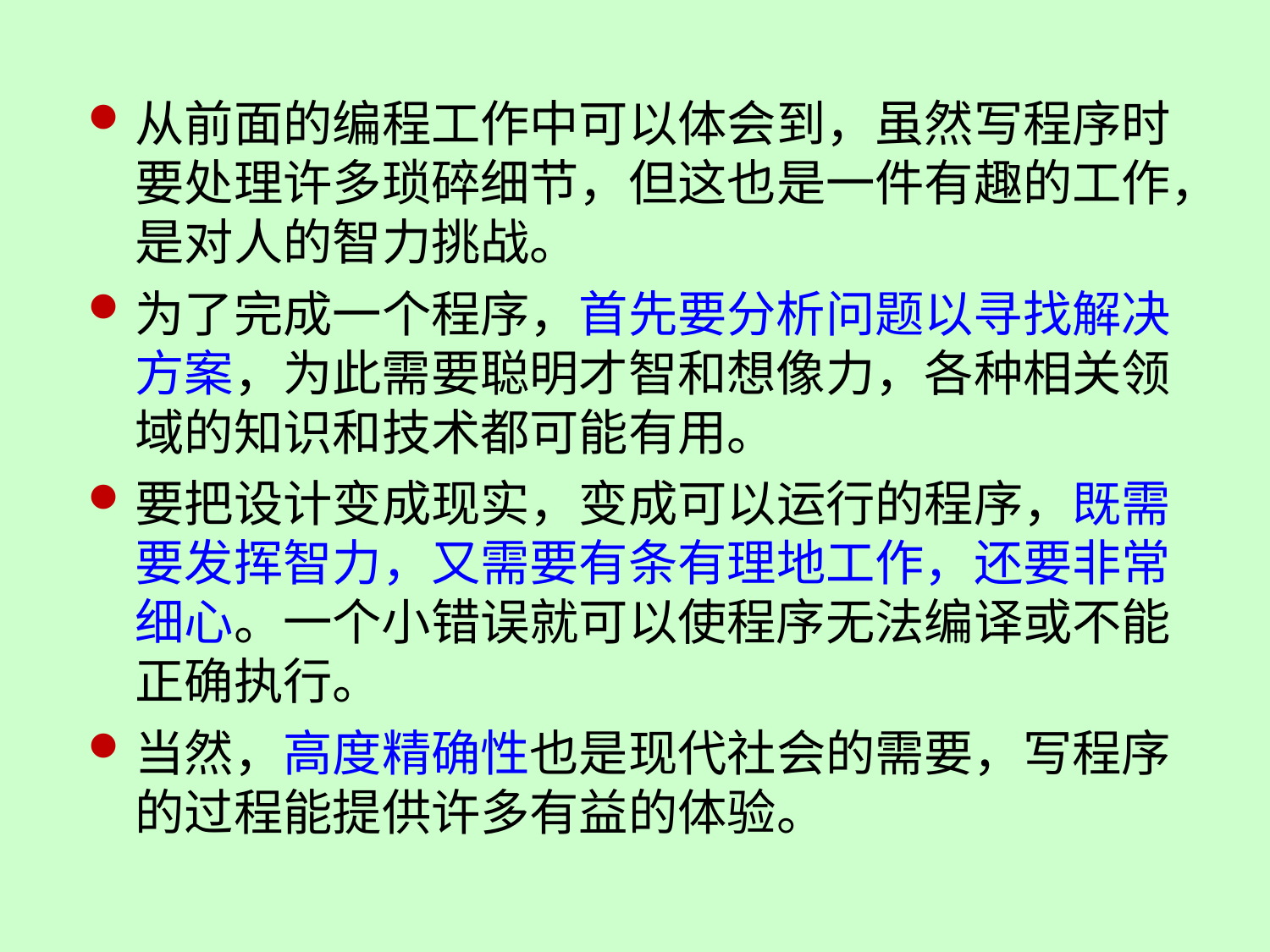

从前面的编程工作中可以体会到，虽然写程序时要处理许多琐碎细节，但这也是一件有趣的工作，是对人的智力挑战。
为了完成一个程序，首先要分析问题以寻找解决方案，为此需要聪明才智和想像力，各种相关领域的知识和技术都可能有用。
要把设计变成现实，变成可以运行的程序，既需要发挥智力，又需要有条有理地工作，还要非常细心。一个小错误就可以使程序无法编译或不能正确执行。
当然，高度精确性也是现代社会的需要，写程序的过程能提供许多有益的体验。
4